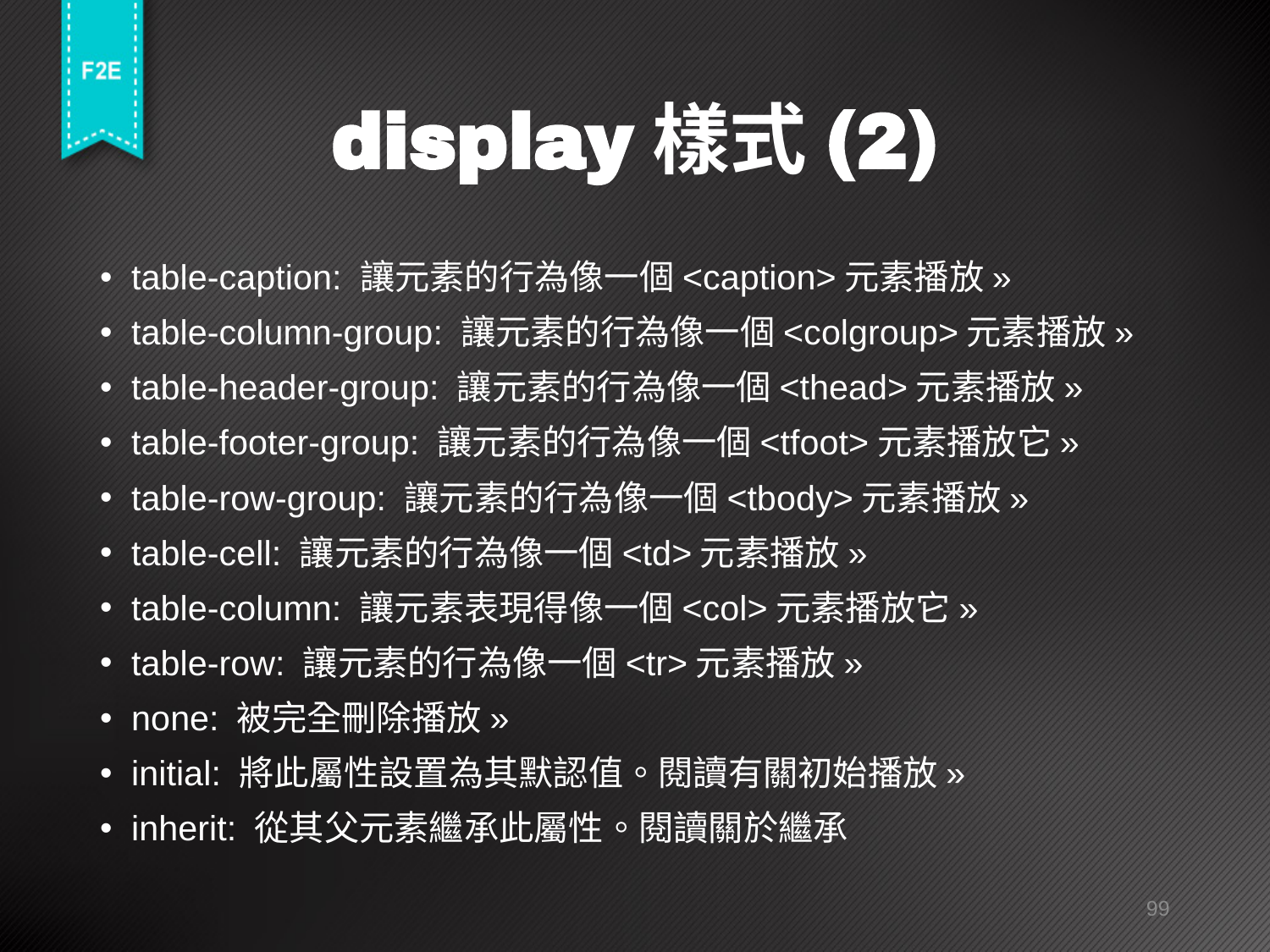

# display樣式(2)
table-caption: 讓元素的行為像一個<caption>元素播放»
table-column-group: 讓元素的行為像一個<colgroup>元素播放»
table-header-group: 讓元素的行為像一個<thead>元素播放»
table-footer-group: 讓元素的行為像一個<tfoot>元素播放它»
table-row-group: 讓元素的行為像一個<tbody>元素播放»
table-cell: 讓元素的行為像一個<td>元素播放»
table-column: 讓元素表現得像一個<col>元素播放它»
table-row: 讓元素的行為像一個<tr>元素播放»
none: 被完全刪除播放»
initial: 將此屬性設置為其默認值。閱讀有關初始播放»
inherit: 從其父元素繼承此屬性。閱讀關於繼承
99